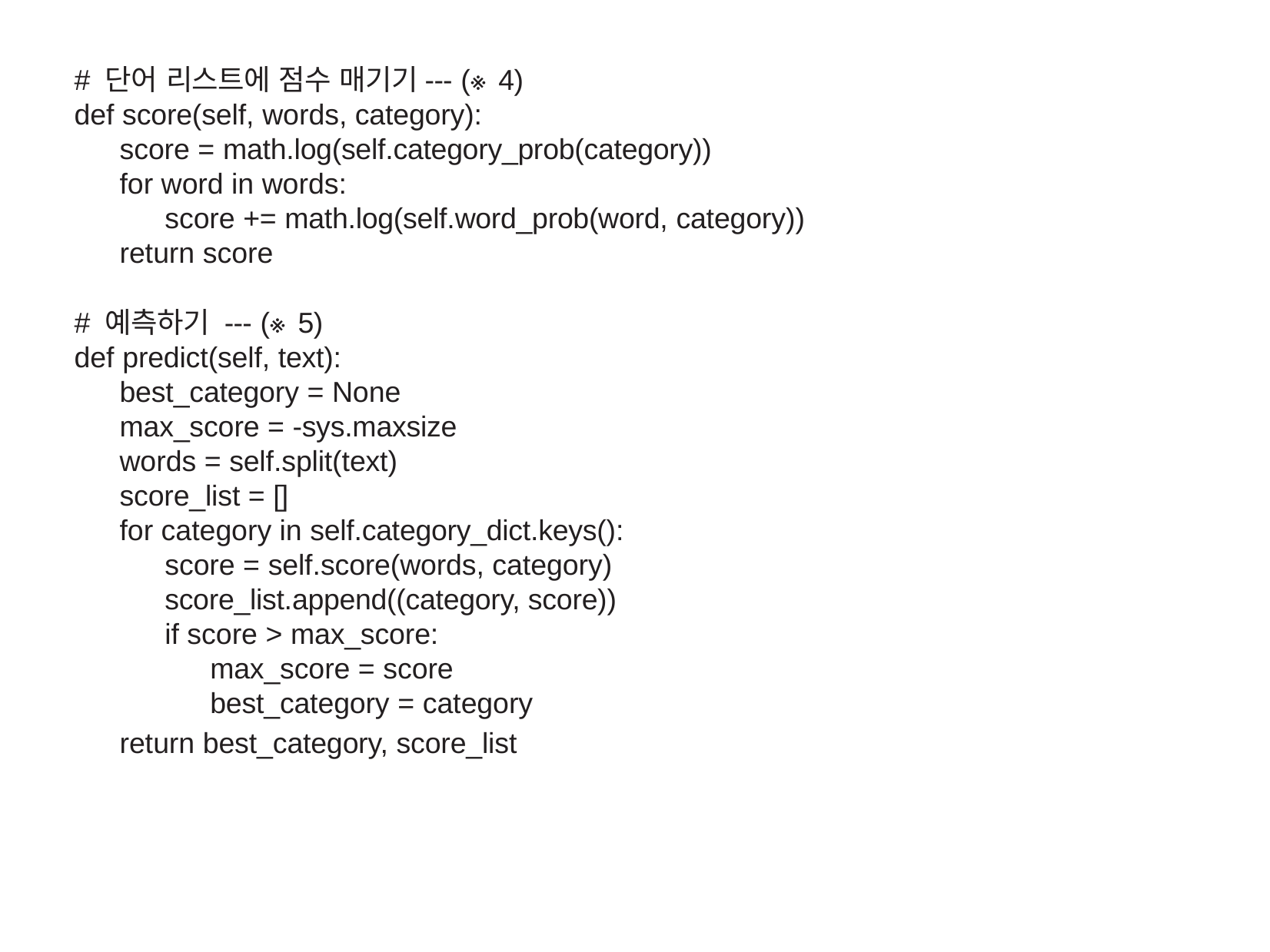

# 단어 리스트에 점수 매기기--- (※4)
def score(self, words, category):
score = math.log(self.category_prob(category))
for word in words:
score += math.log(self.word_prob(word, category))
return score

# 예측하기 --- (※5)
def predict(self, text):
best_category = None
max_score = -sys.maxsize
words = self.split(text)
score_list = []
for category in self.category_dict.keys():
score = self.score(words, category)  score_list.append((category, score))
if score > max_score:
max_score = score
best_category = category
return best_category, score_list